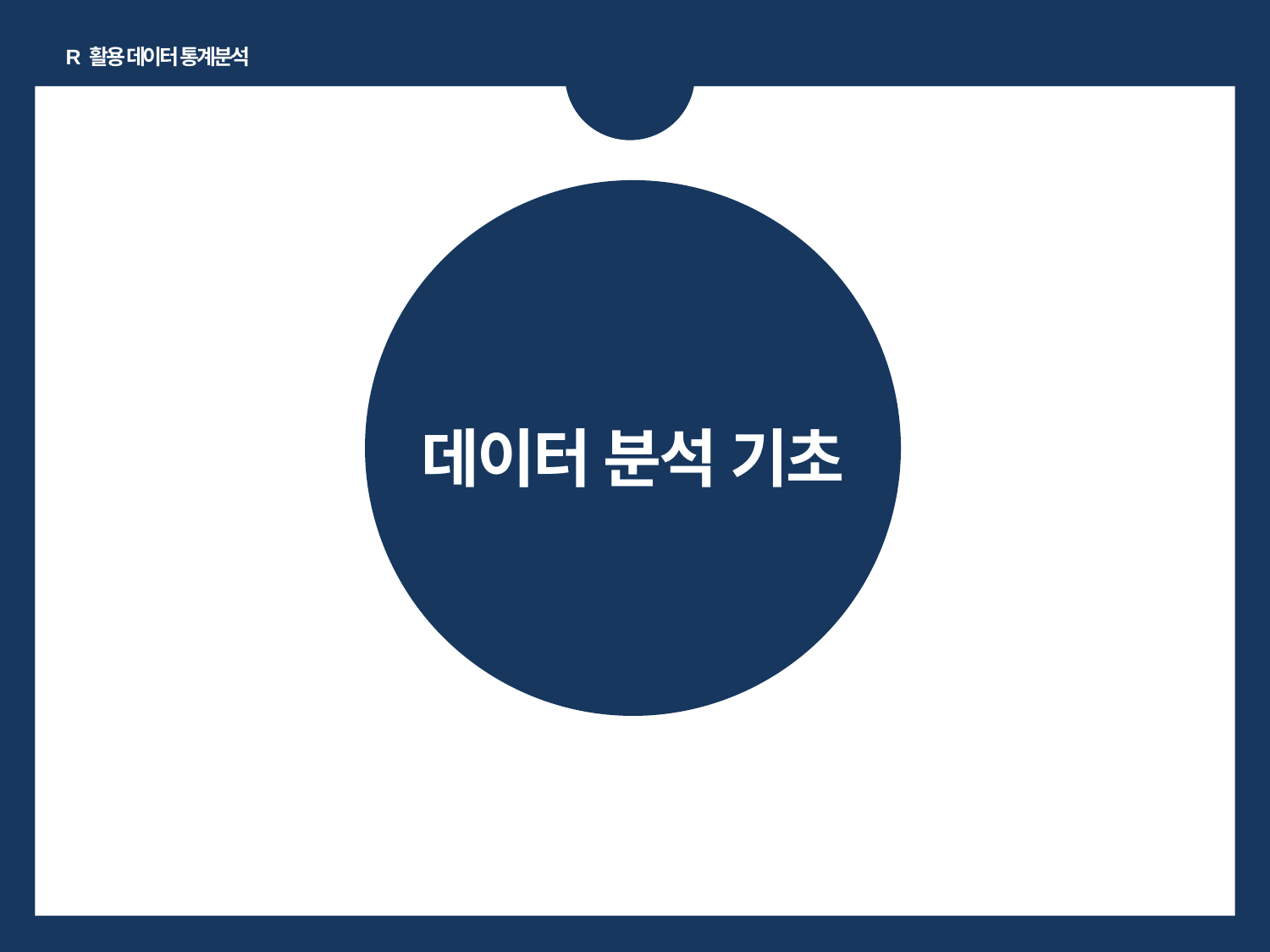

R 활용 데이터 통계분석

데이터 분석 기초